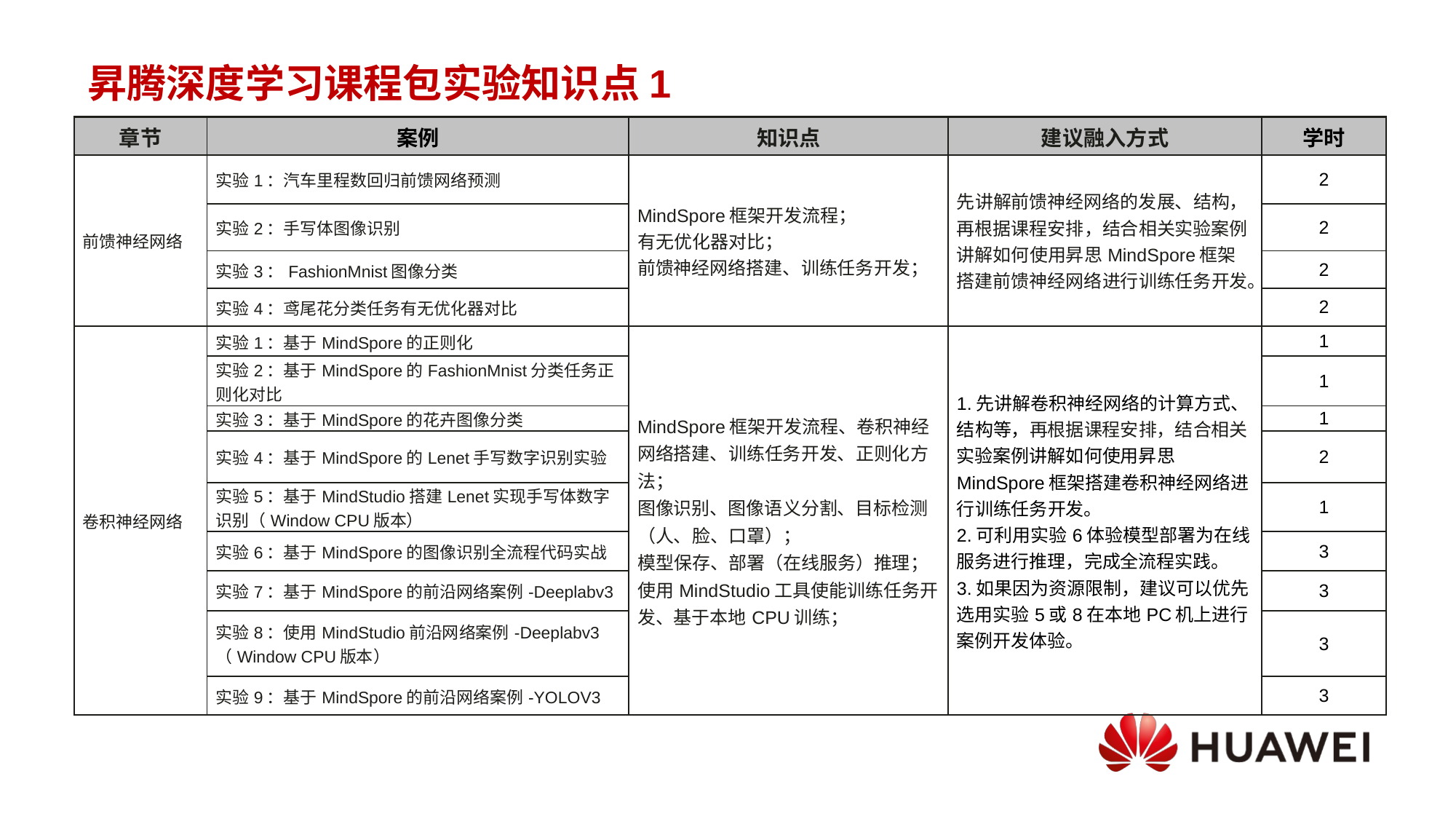

# 昇腾深度学习课程包实验知识点1
| 章节 | 案例 | 知识点 | 建议融入方式 | 学时 |
| --- | --- | --- | --- | --- |
| 前馈神经网络 | 实验1：汽车里程数回归前馈网络预测 | MindSpore框架开发流程； 有无优化器对比； 前馈神经网络搭建、训练任务开发； | 先讲解前馈神经网络的发展、结构，再根据课程安排，结合相关实验案例讲解如何使用昇思MindSpore框架搭建前馈神经网络进行训练任务开发。 | 2 |
|  | 实验2：手写体图像识别 |  |  | 2 |
|  | 实验3：FashionMnist图像分类 |  |  | 2 |
|  | 实验4：鸢尾花分类任务有无优化器对比 |  |  | 2 |
| 卷积神经网络 | 实验1：基于MindSpore的正则化 | MindSpore框架开发流程、卷积神经网络搭建、训练任务开发、正则化方法； 图像识别、图像语义分割、目标检测（人、脸、口罩）； 模型保存、部署（在线服务）推理； 使用MindStudio工具使能训练任务开发、基于本地CPU训练； | 1.先讲解卷积神经网络的计算方式、结构等，再根据课程安排，结合相关实验案例讲解如何使用昇思MindSpore框架搭建卷积神经网络进行训练任务开发。 2.可利用实验6体验模型部署为在线服务进行推理，完成全流程实践。 3.如果因为资源限制，建议可以优先选用实验5或8在本地PC机上进行案例开发体验。 | 1 |
| 实验6：控 | 实验2：基于MindSpore的FashionMnist分类任务正则化对比 | 基于MindSpore框架，在本地进行FashionMnist卷积网络分类识别实验外加正则化效果对比。 |  | 1 |
|  | 实验3：基于MindSpore的花卉图像分类 | 基于MindSpore框架，在Atlas AI处理器上进行花卉图像分类卷积网络分类识别实验。 |  | 1 |
|  | 实验4：基于MindSpore的Lenet手写数字识别实验 | 基于MindSpore框架，在ModelArts平台进行Mnist手写图像Lenet卷积网络分类识别实验。 |  | 2 |
|  | 实验5：基于MindStudio搭建Lenet实现手写体数字识别（Window CPU版本） | 基于MindStudio，使用本地CPU训练的Lenet算法实验。 |  | 1 |
|  | 实验6：基于MindSpore的图像识别全流程代码实战 | 基于MindSpore框架，在ModelArts平台训练并部署上线花卉图像分类卷积网络分类识别实验。 |  | 3 |
|  | 实验7：基于MindSpore的前沿网络案例-Deeplabv3 |  |  | 3 |
|  | 实验8：使用MindStudio前沿网络案例-Deeplabv3（Window CPU版本） |  |  | 3 |
|  | 实验9：基于MindSpore的前沿网络案例-YOLOV3 |  |  | 3 |